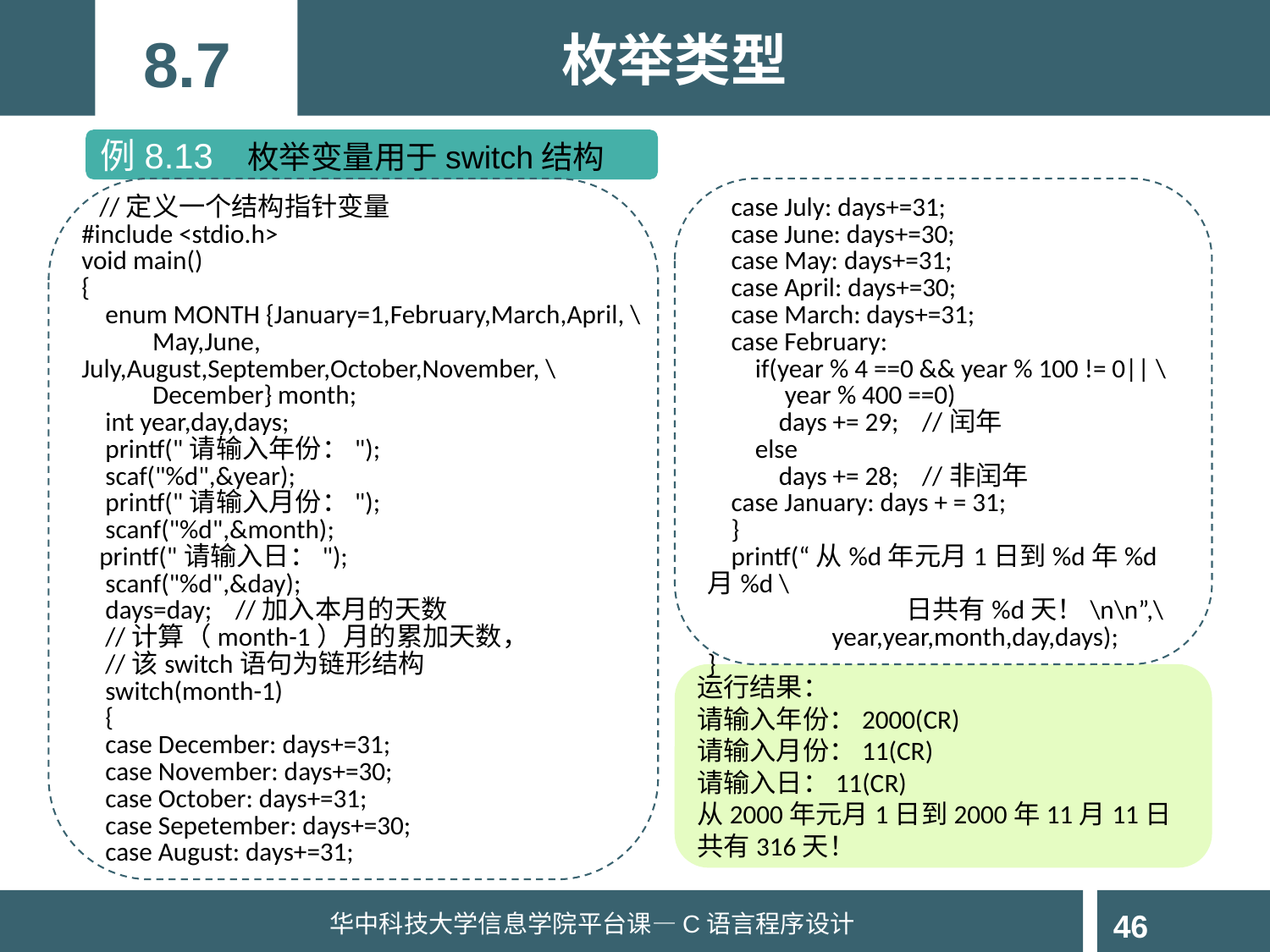

枚举类型
8.7
例8.13   枚举变量用于switch结构

   //定义一个结构指针变量
#include <stdio.h>
void main()
{
    enum MONTH {January=1,February,March,April, \
            May,June, July,August,September,October,November, \
            December} month;
    int year,day,days;
    printf("请输入年份：");
    scaf("%d",&year);
    printf("请输入月份：");
    scanf("%d",&month);
   printf("请输入日：");
    scanf("%d",&day);
    days=day;    //加入本月的天数
    //计算（month-1）月的累加天数，
    //该switch语句为链形结构
    switch(month-1)
    {
    case December: days+=31;
    case November: days+=30;
    case October: days+=31;
    case Sepetember: days+=30;
    case August: days+=31;
    case July: days+=31;
    case June: days+=30;
    case May: days+=31;
    case April: days+=30;
    case March: days+=31;
    case February:
        if(year % 4 ==0 && year % 100 != 0|| \
             year % 400 ==0)
            days += 29;    //闰年
        else
            days += 28;    //非闰年
    case January: days + = 31;
    }
    printf(“从%d年元月1日到%d年%d月%d \
	           日共有%d天！\n\n”,\
                     year,year,month,day,days);
}
运行结果：
请输入年份：2000(CR)
请输入月份：11(CR)
请输入日：11(CR)
从2000年元月1日到2000年11月11日共有316天！